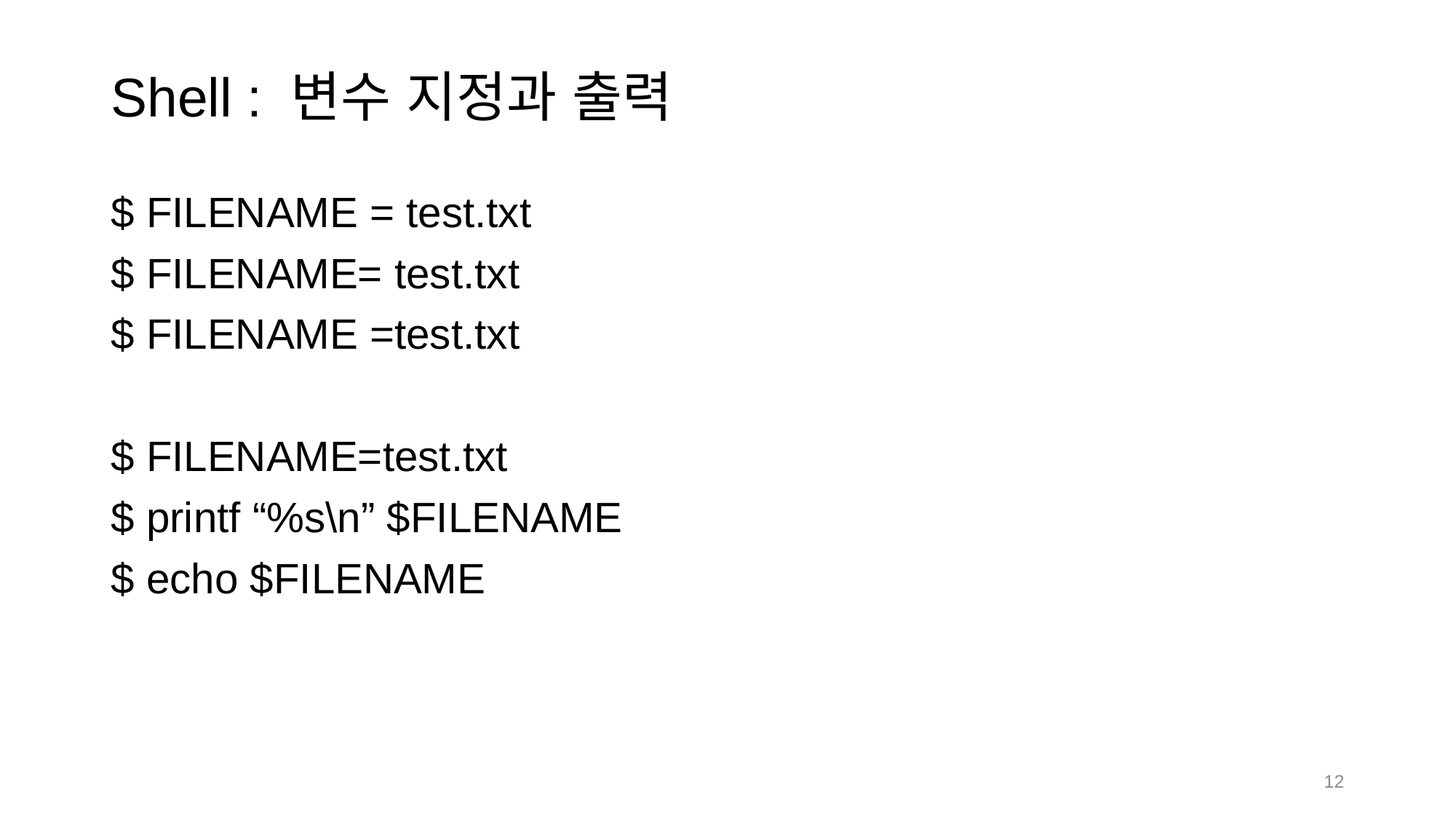

# Shell : 변수 지정과 출력
$ FILENAME = test.txt
$ FILENAME= test.txt
$ FILENAME =test.txt

$ FILENAME=test.txt
$ printf “%s\n” $FILENAME
$ echo $FILENAME
12